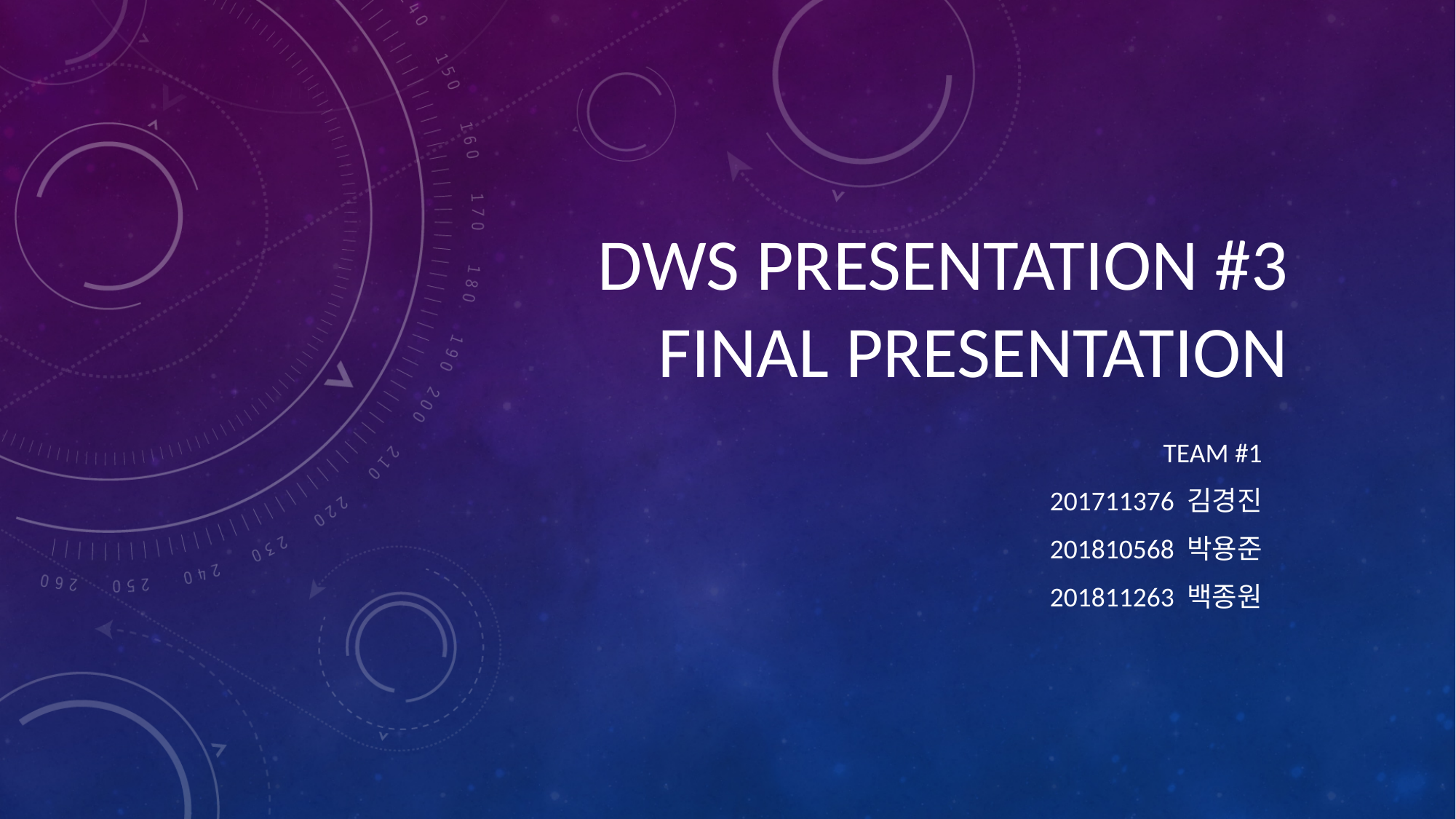

# DWS Presentation #3 Final Presentation
Team #1
201711376 김경진
201810568 박용준
201811263 백종원